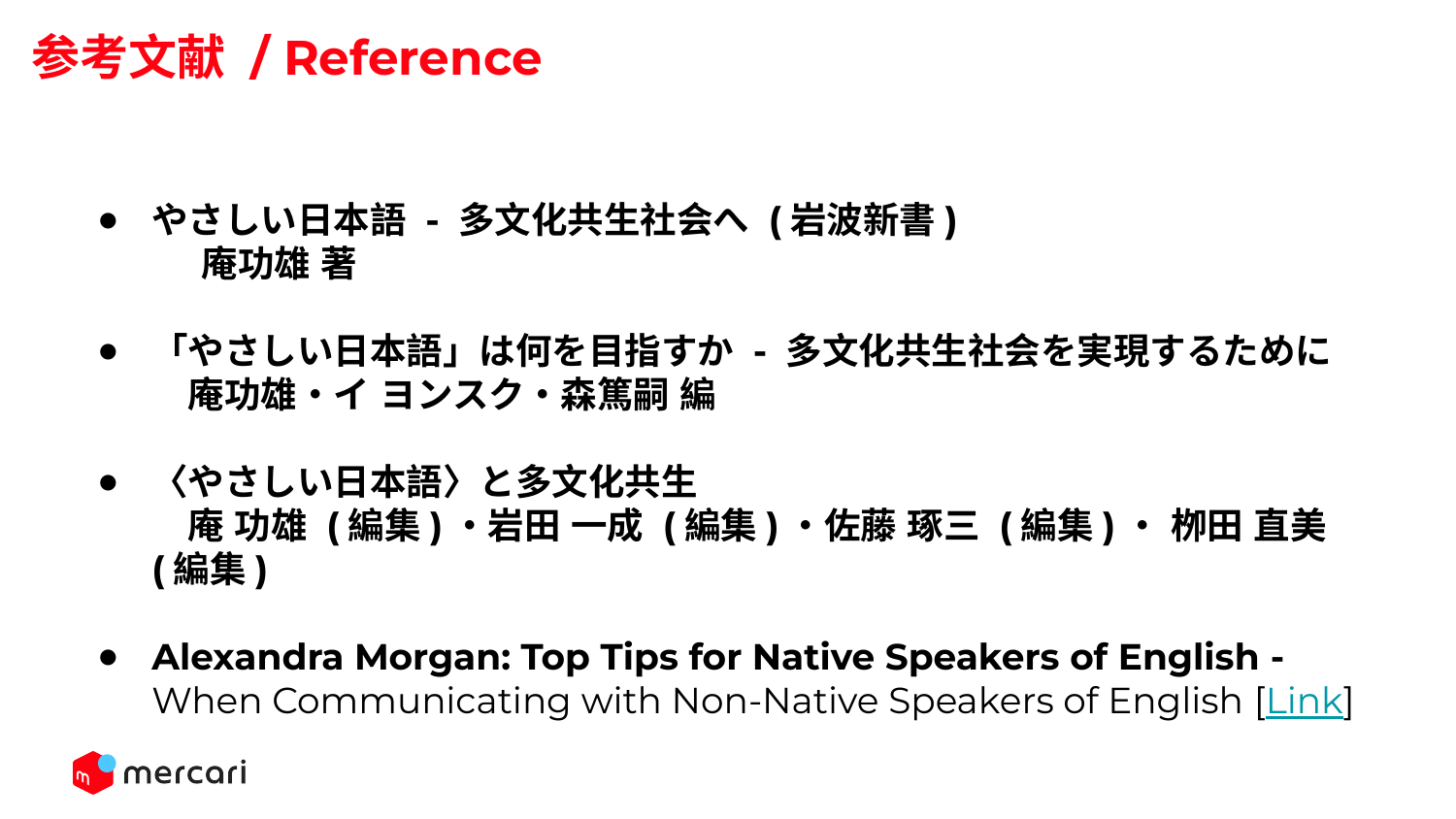

参考文献 / Reference

やさしい日本語 - 多文化共生社会へ (岩波新書)
    庵功雄 著

「やさしい日本語」は何を目指すか - 多文化共生社会を実現するために
　　　庵功雄・イ ヨンスク・森篤嗣 編

〈やさしい日本語〉と多文化共生
　庵 功雄 (編集)・岩田 一成 (編集)・佐藤 琢三 (編集)・ 栁田 直美 (編集)

Alexandra Morgan: Top Tips for Native Speakers of English - When Communicating with Non-Native Speakers of English [Link]